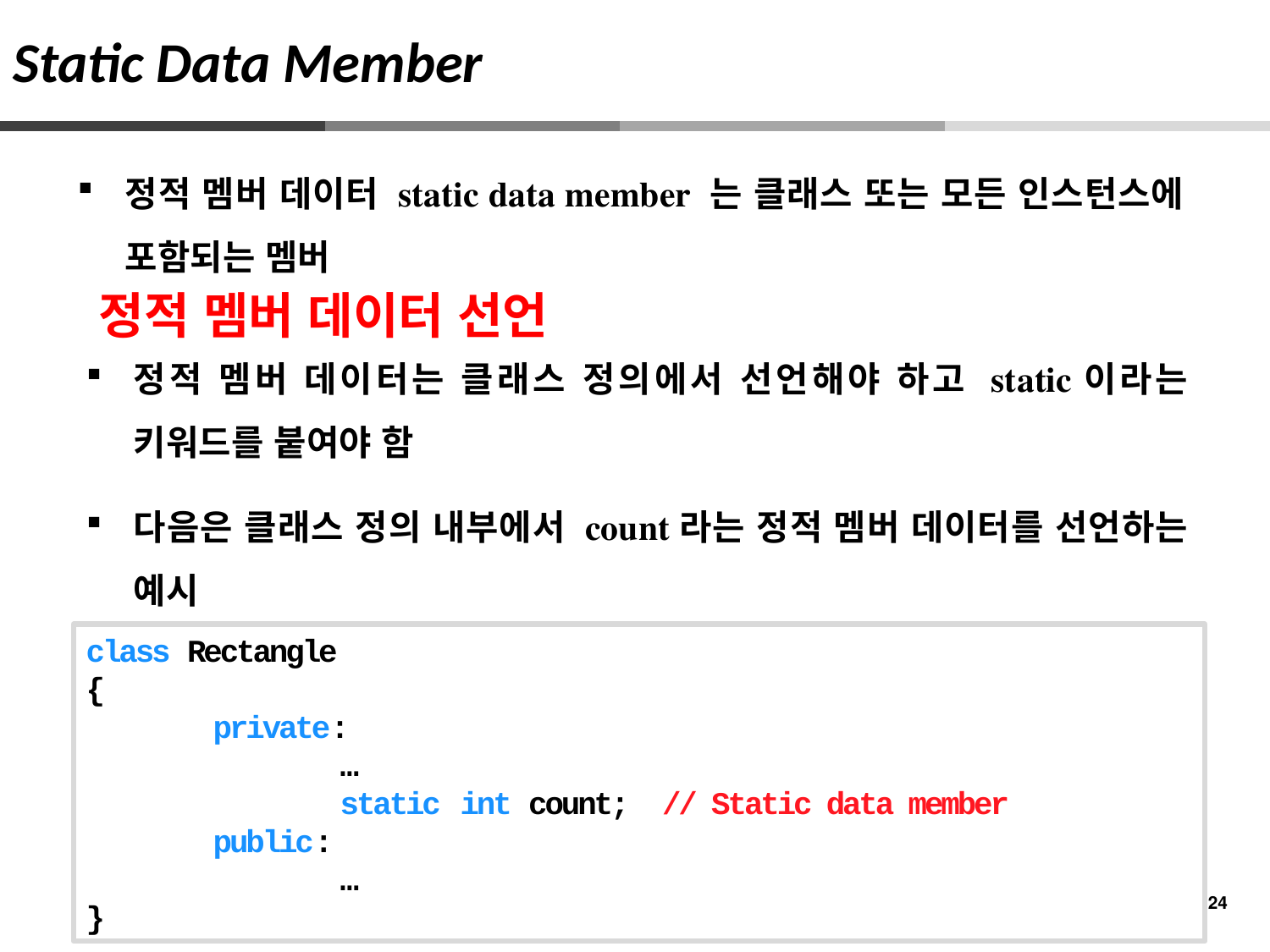

Static Data Member
정적 멤버 데이터 static data member 는 클래스 또는 모든 인스턴스에 포함되는 멤버
정적 멤버 데이터 선언
정적 멤버 데이터는 클래스 정의에서 선언해야 하고 static이라는 키워드를 붙여야 함
다음은 클래스 정의 내부에서 count라는 정적 멤버 데이터를 선언하는 예시
class Rectangle
{
	private:
		…
		static int count;  // Static data member
	public:
		…
}